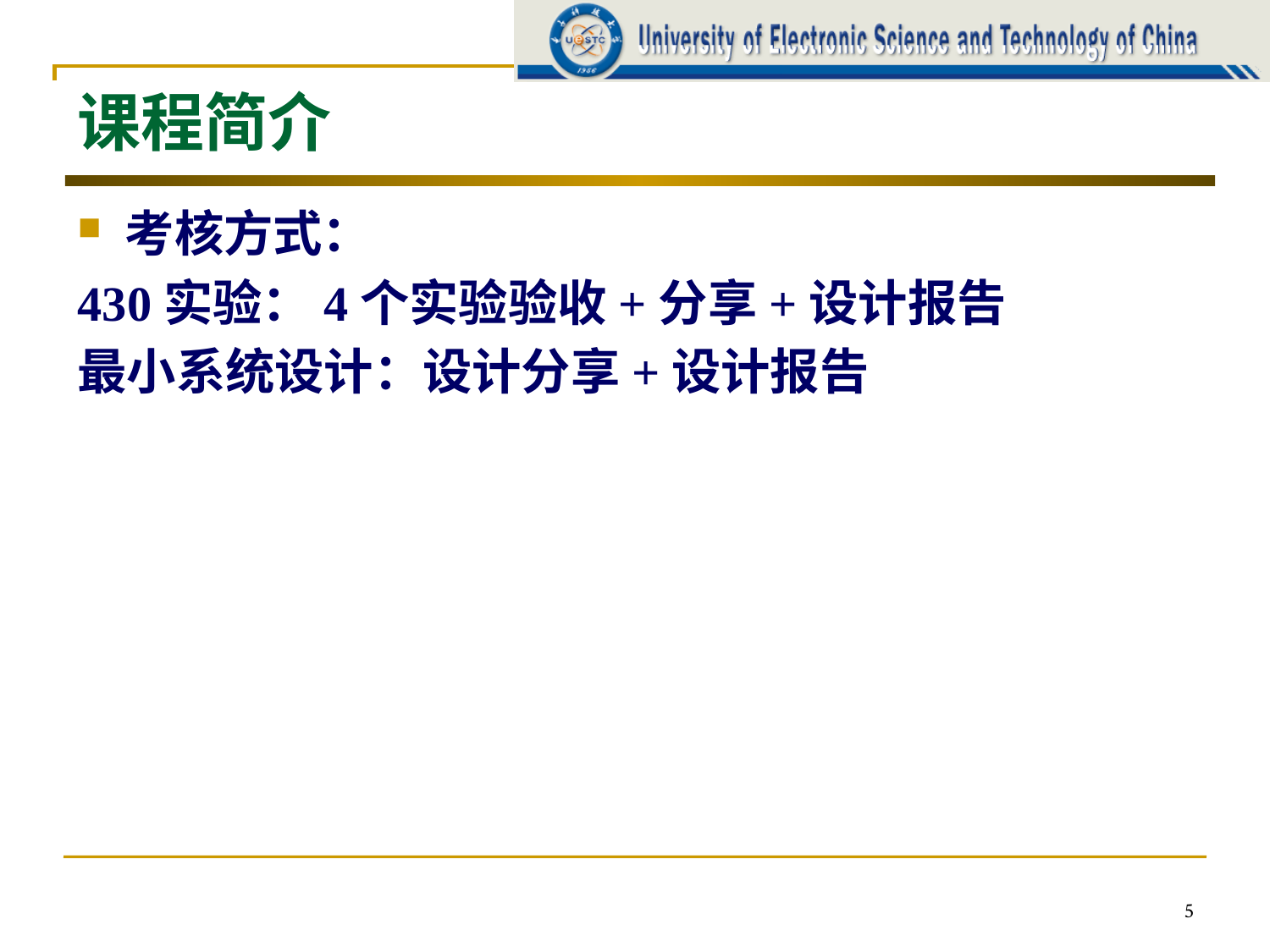

# 课程简介
考核方式：
430实验：4个实验验收+分享+设计报告
最小系统设计：设计分享+设计报告
5